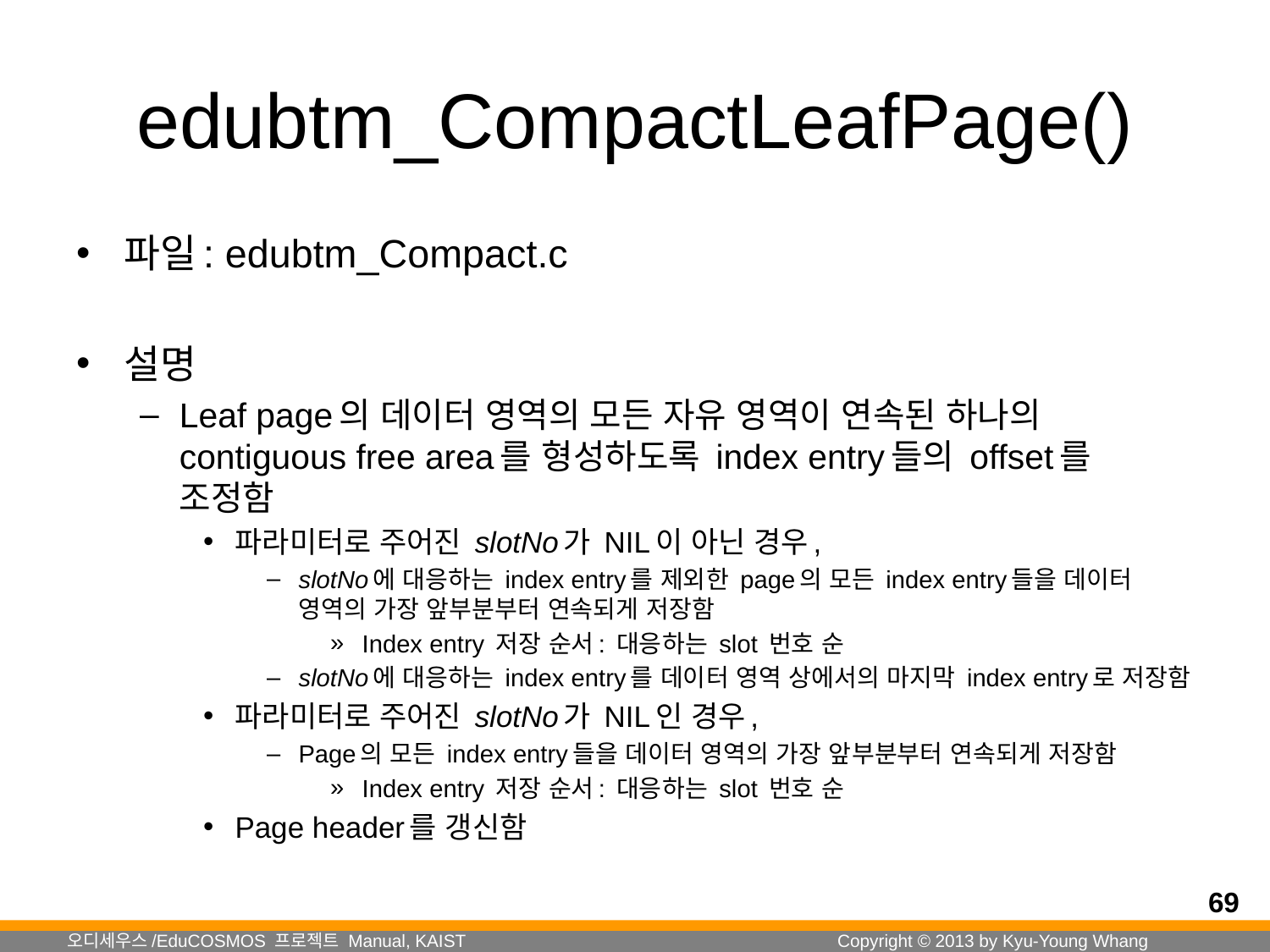

# edubtm_CompactLeafPage()
파일: edubtm_Compact.c

설명
Leaf page의 데이터 영역의 모든 자유 영역이 연속된 하나의 contiguous free area를 형성하도록 index entry들의 offset를 조정함
파라미터로 주어진 slotNo가 NIL이 아닌 경우,
slotNo에 대응하는 index entry를 제외한 page의 모든 index entry들을 데이터 영역의 가장 앞부분부터 연속되게 저장함
Index entry 저장 순서: 대응하는 slot 번호 순
slotNo에 대응하는 index entry를 데이터 영역 상에서의 마지막 index entry로 저장함
파라미터로 주어진 slotNo가 NIL인 경우,
Page의 모든 index entry들을 데이터 영역의 가장 앞부분부터 연속되게 저장함
Index entry 저장 순서: 대응하는 slot 번호 순
Page header를 갱신함